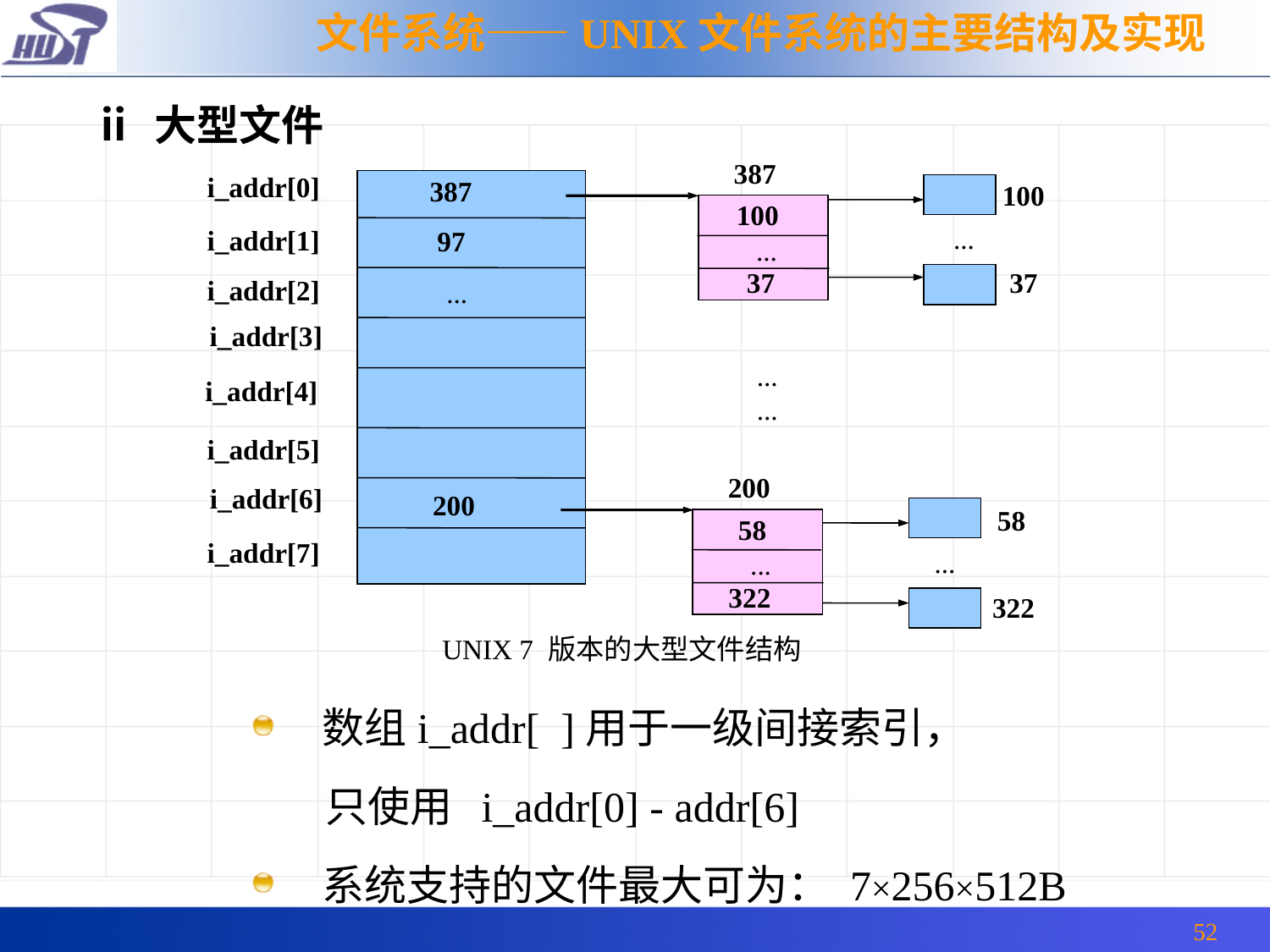

文件系统——UNIX文件系统的主要结构及实现
ⅱ 大型文件
387
100

...
37
i_addr[0]
387

i_addr[1]
97

i_addr[2]

i_addr[3]

i_addr[4]

i_addr[5]

i_addr[6]

200

i_addr[7]
100

...
37

...

...
...
200
58

...
322
58

...
322

UNIX 7 版本的大型文件结构
数组i_addr[  ]用于一级间接索引，
       只使用  i_addr[0] - addr[6]
系统支持的文件最大可为： 7×256×512B
52